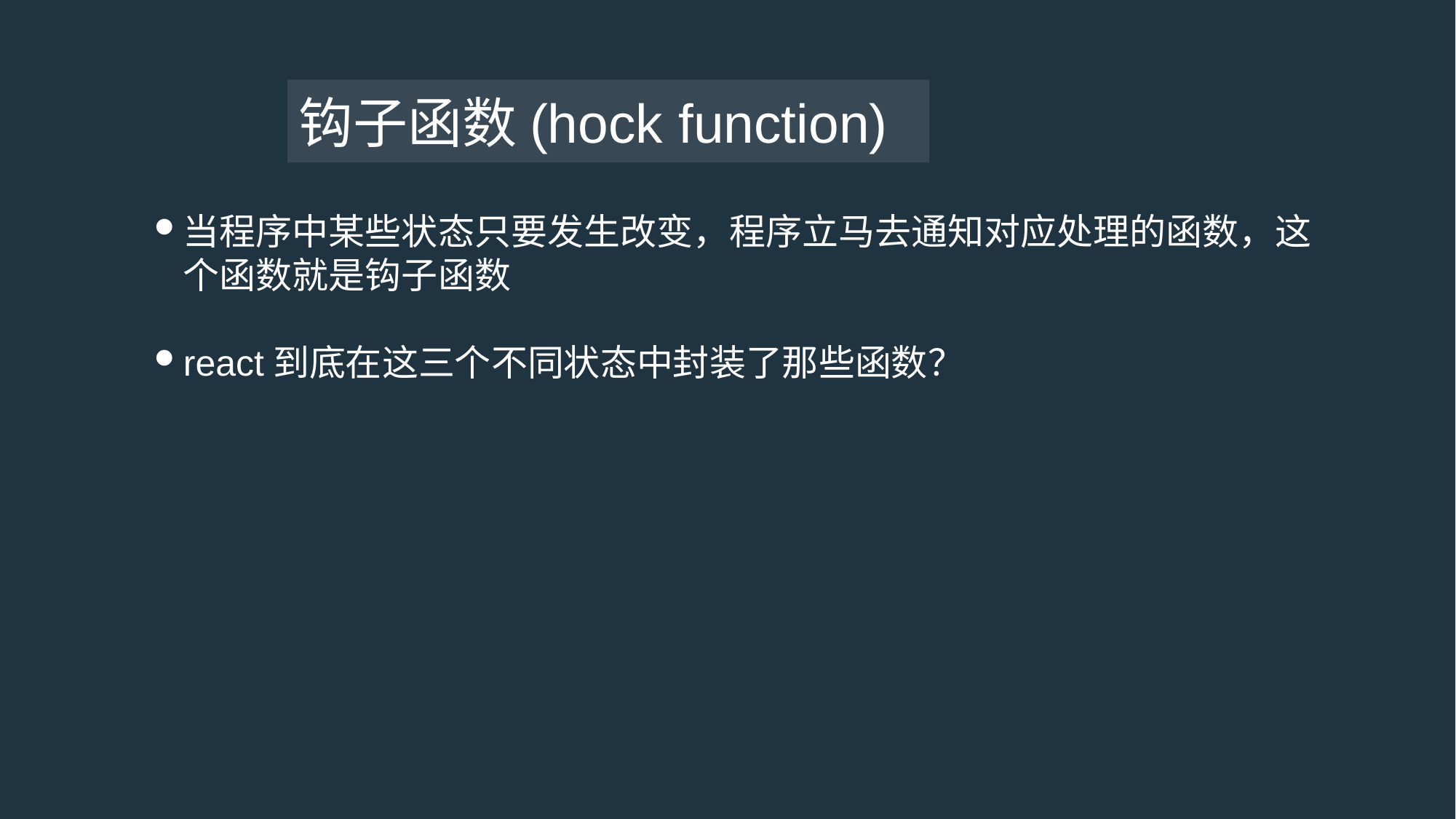

# 钩子函数(hock function)
当程序中某些状态只要发生改变，程序立马去通知对应处理的函数，这个函数就是钩子函数

react到底在这三个不同状态中封装了那些函数？